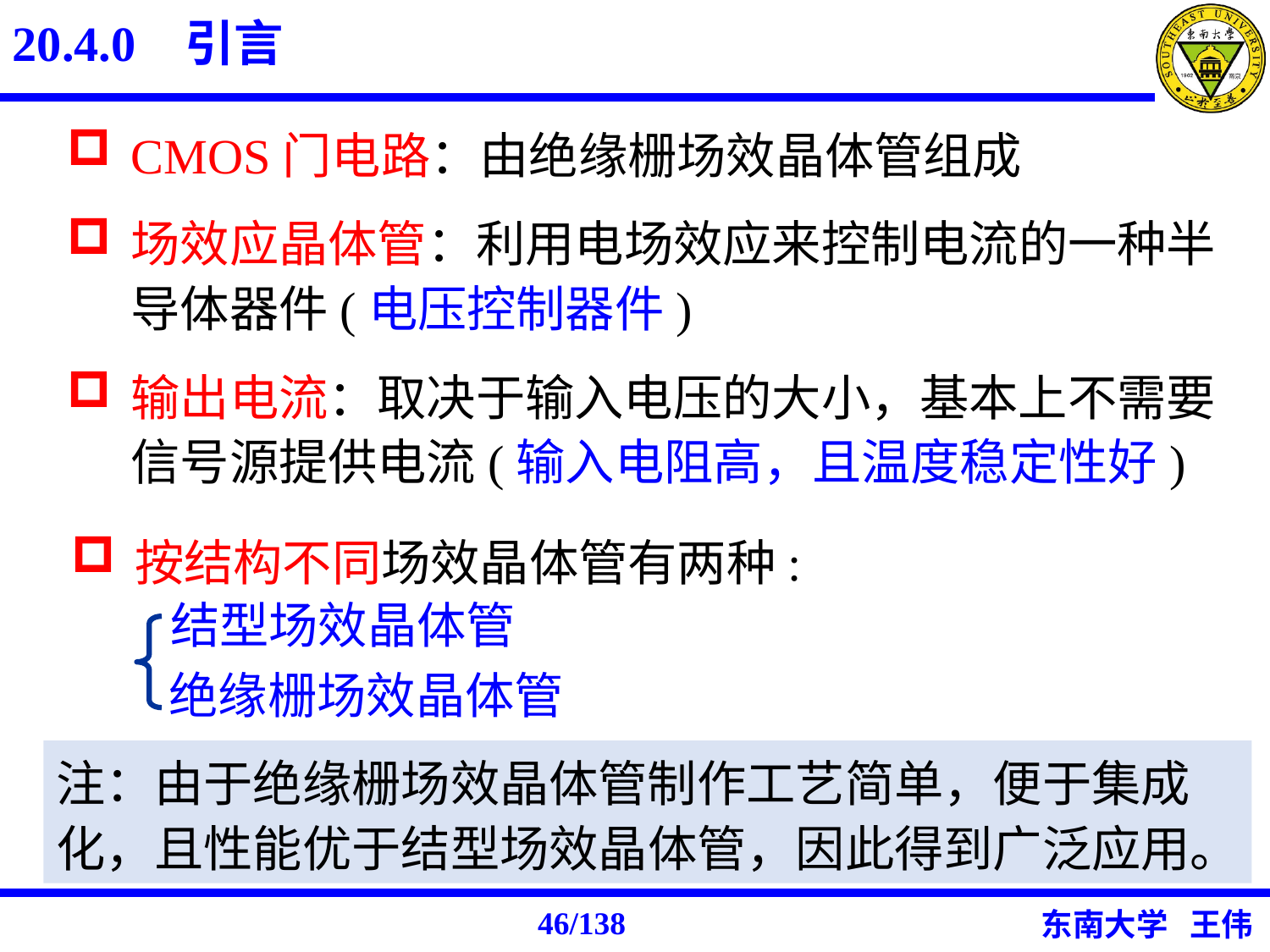

20.4.0   引言
CMOS门电路：由绝缘栅场效晶体管组成

场效应晶体管：利用电场效应来控制电流的一种半导体器件(电压控制器件)

输出电流：取决于输入电压的大小，基本上不需要信号源提供电流(输入电阻高，且温度稳定性好)
按结构不同场效晶体管有两种:
结型场效晶体管

绝缘栅场效晶体管
注：由于绝缘栅场效晶体管制作工艺简单，便于集成化，且性能优于结型场效晶体管，因此得到广泛应用。